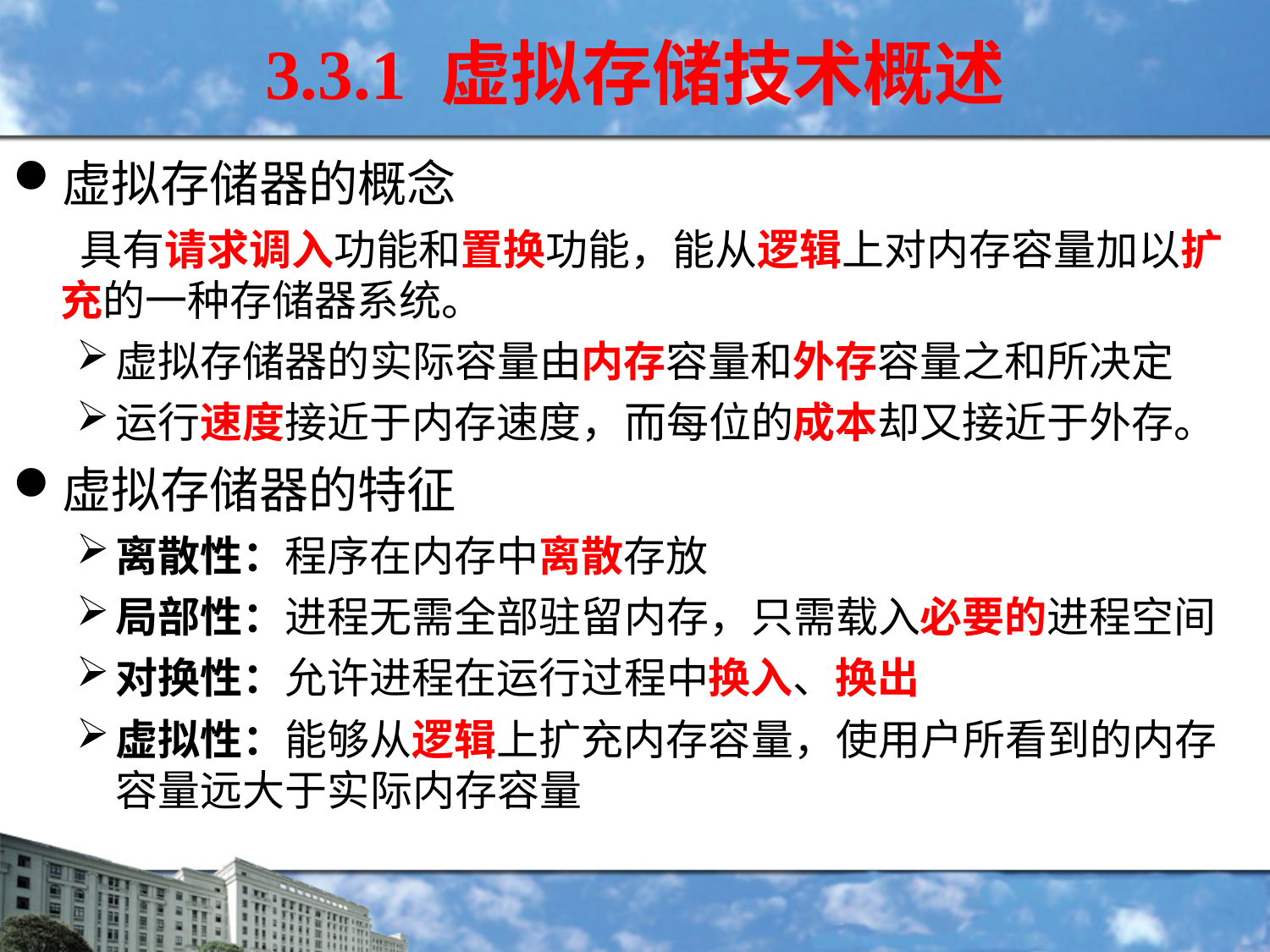

3.3.1 虚拟存储技术概述
虚拟存储器的概念
      具有请求调入功能和置换功能，能从逻辑上对内存容量加以扩充的一种存储器系统。
虚拟存储器的实际容量由内存容量和外存容量之和所决定
运行速度接近于内存速度，而每位的成本却又接近于外存。
虚拟存储器的特征
离散性：程序在内存中离散存放
局部性：进程无需全部驻留内存，只需载入必要的进程空间
对换性：允许进程在运行过程中换入、换出
虚拟性：能够从逻辑上扩充内存容量，使用户所看到的内存容量远大于实际内存容量